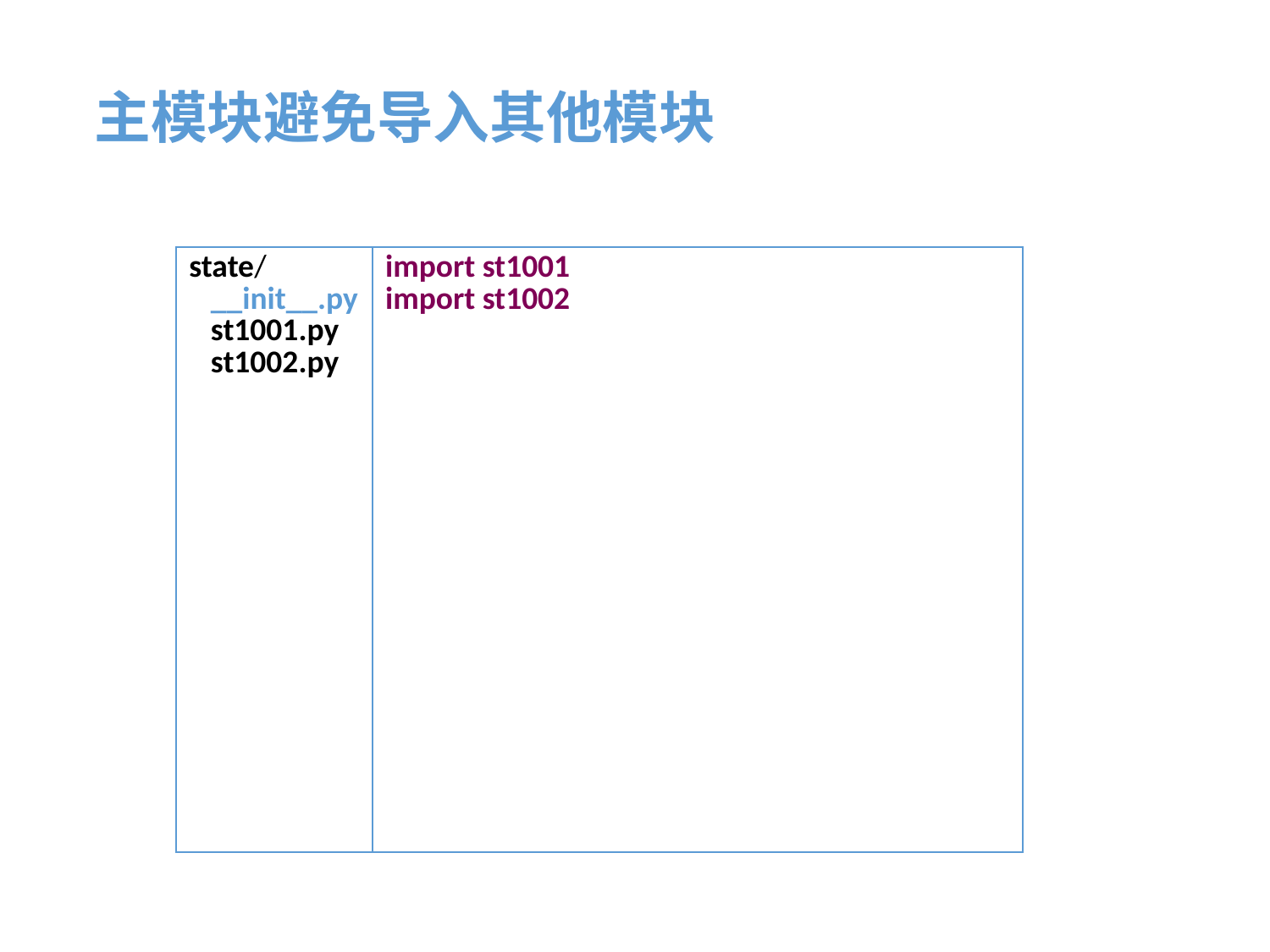

主模块避免导入其他模块
| state/ \_\_init\_\_.py st1001.py st1002.py | import st1001 import st1002 |
| --- | --- |